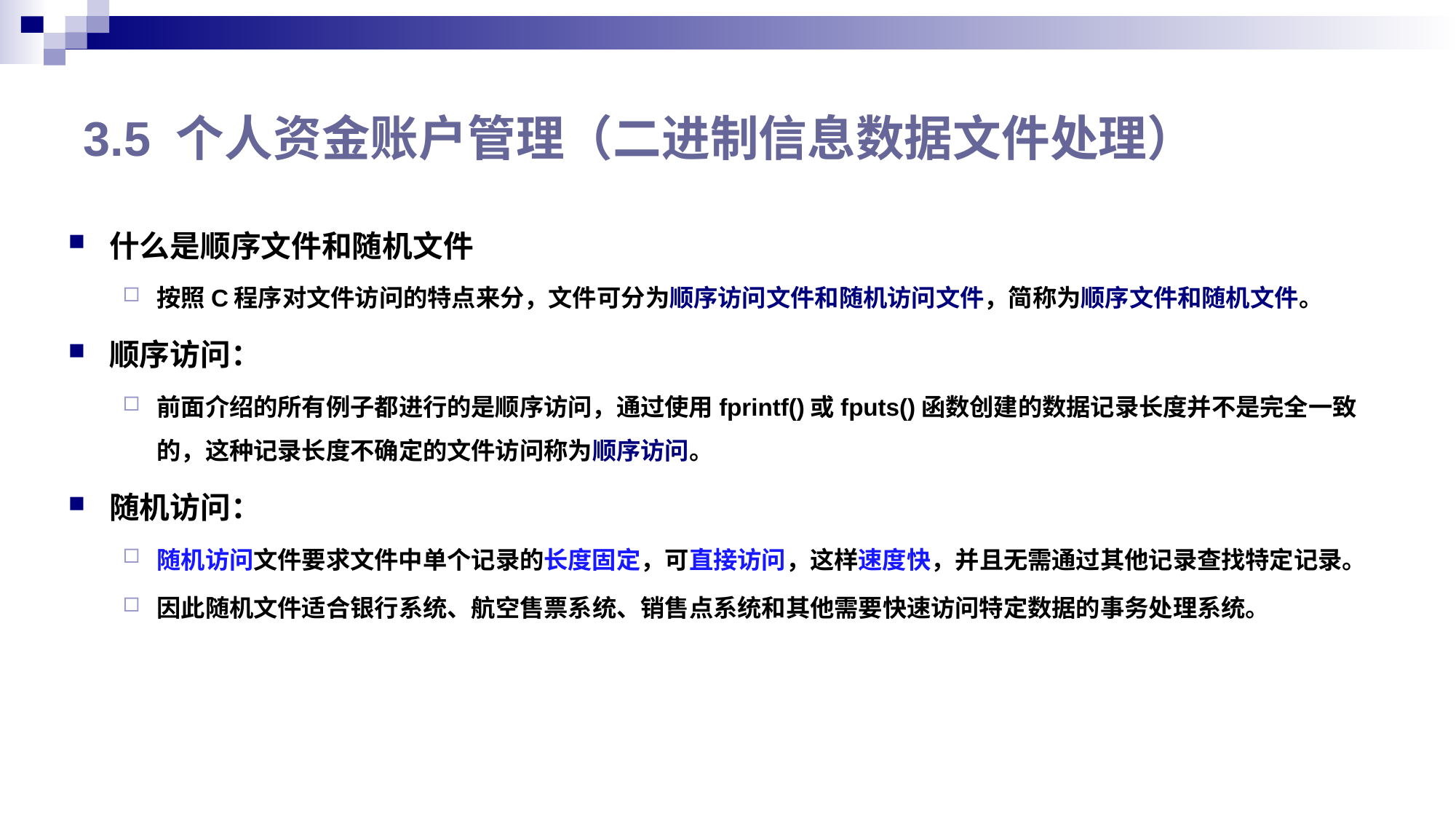

# 3.5 个人资金账户管理（二进制信息数据文件处理）
什么是顺序文件和随机文件
按照C程序对文件访问的特点来分，文件可分为顺序访问文件和随机访问文件，简称为顺序文件和随机文件。
顺序访问：
前面介绍的所有例子都进行的是顺序访问，通过使用fprintf()或fputs()函数创建的数据记录长度并不是完全一致的，这种记录长度不确定的文件访问称为顺序访问。
随机访问：
随机访问文件要求文件中单个记录的长度固定，可直接访问，这样速度快，并且无需通过其他记录查找特定记录。
因此随机文件适合银行系统、航空售票系统、销售点系统和其他需要快速访问特定数据的事务处理系统。